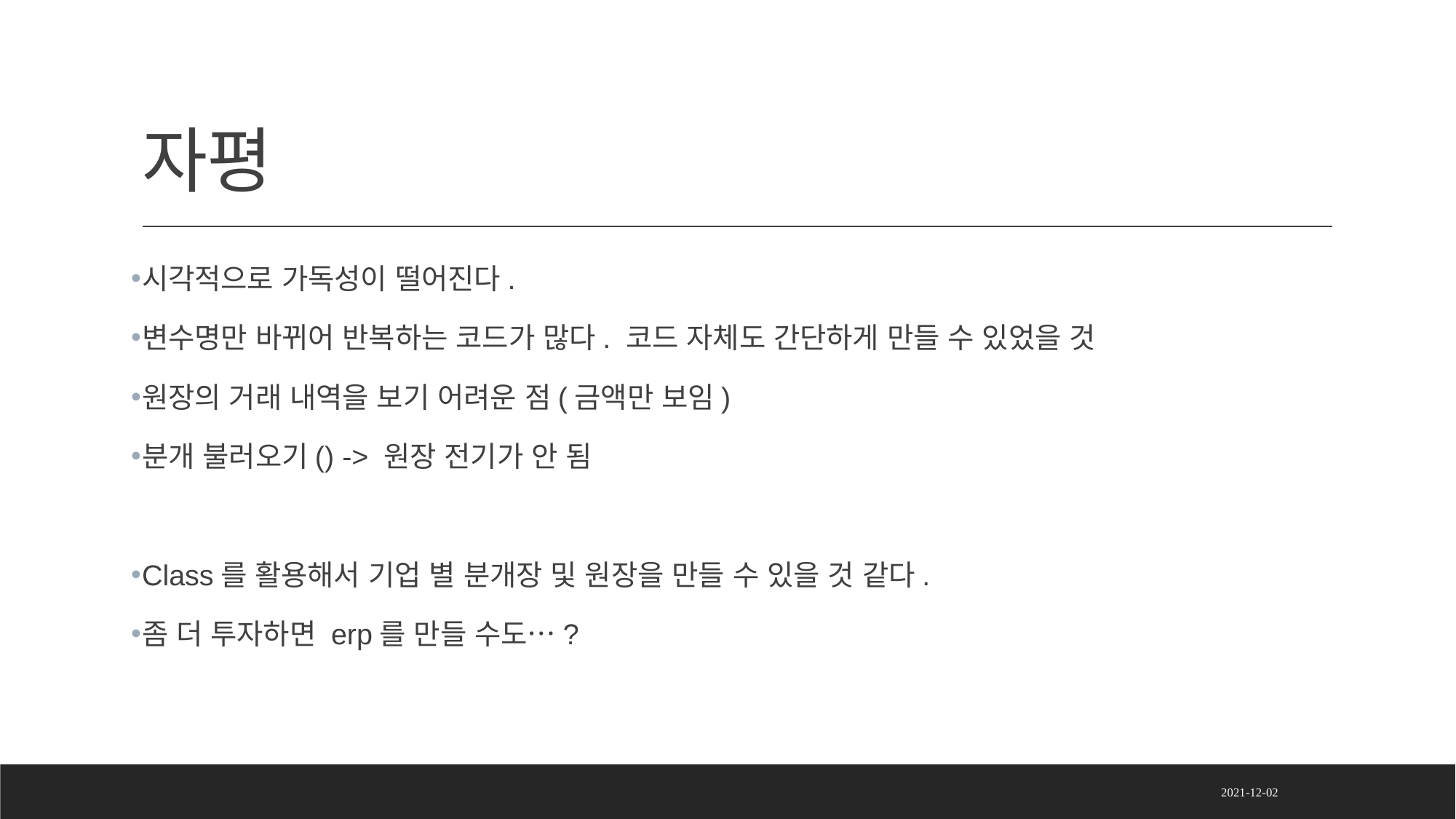

# 자평
시각적으로 가독성이 떨어진다.
변수명만 바뀌어 반복하는 코드가 많다. 코드 자체도 간단하게 만들 수 있었을 것
원장의 거래 내역을 보기 어려운 점(금액만 보임)
분개 불러오기() -> 원장 전기가 안 됨

Class를 활용해서 기업 별 분개장 및 원장을 만들 수 있을 것 같다.
좀 더 투자하면 erp를 만들 수도…?

2021-12-02